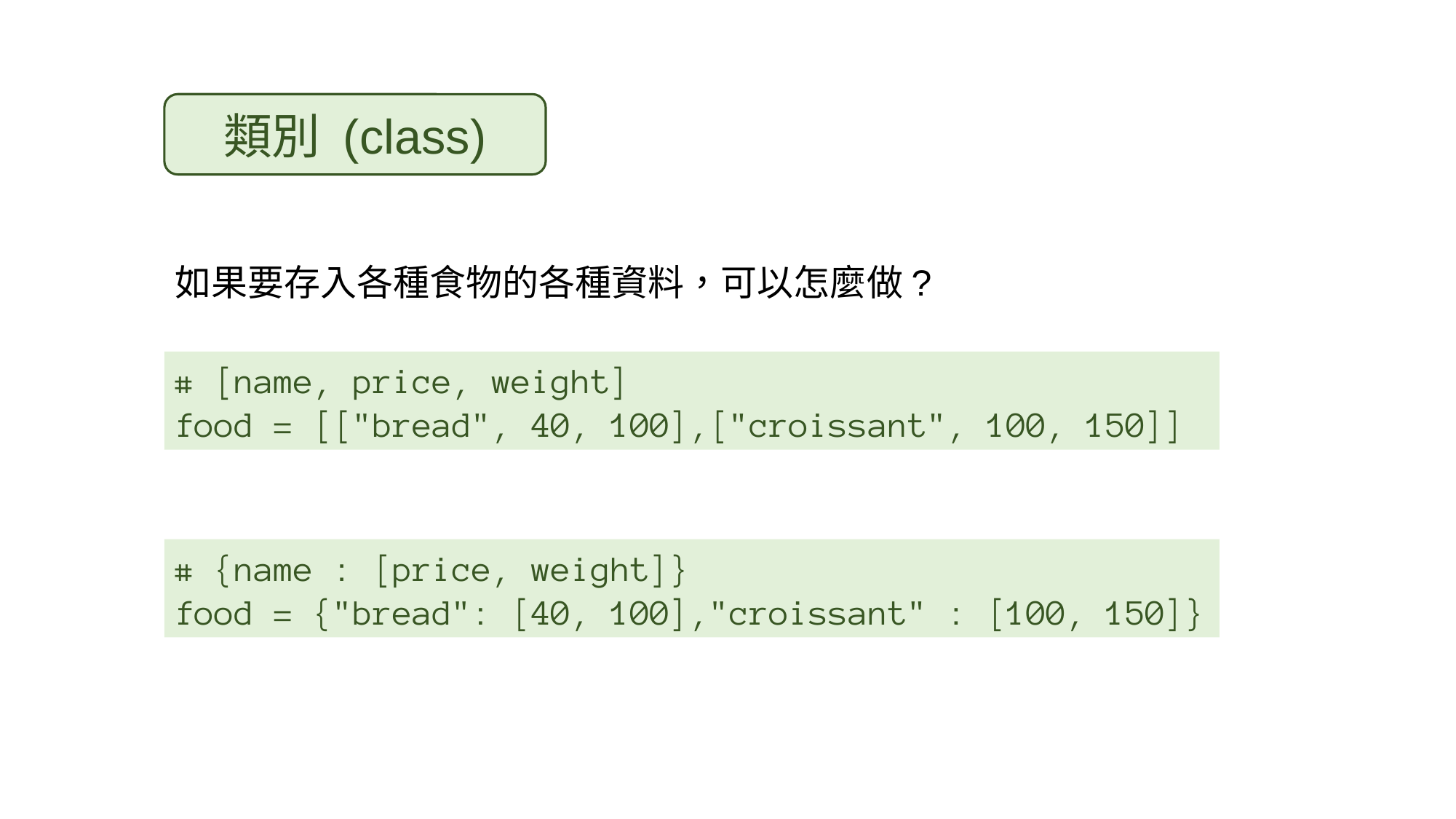

類別 (class)
如果要存入各種食物的各種資料，可以怎麼做?

# [name, price, weight]
food = [["bread", 40, 100],["croissant", 100, 150]]
# {name : [price, weight]}
food = {"bread": [40, 100],"croissant" : [100, 150]}